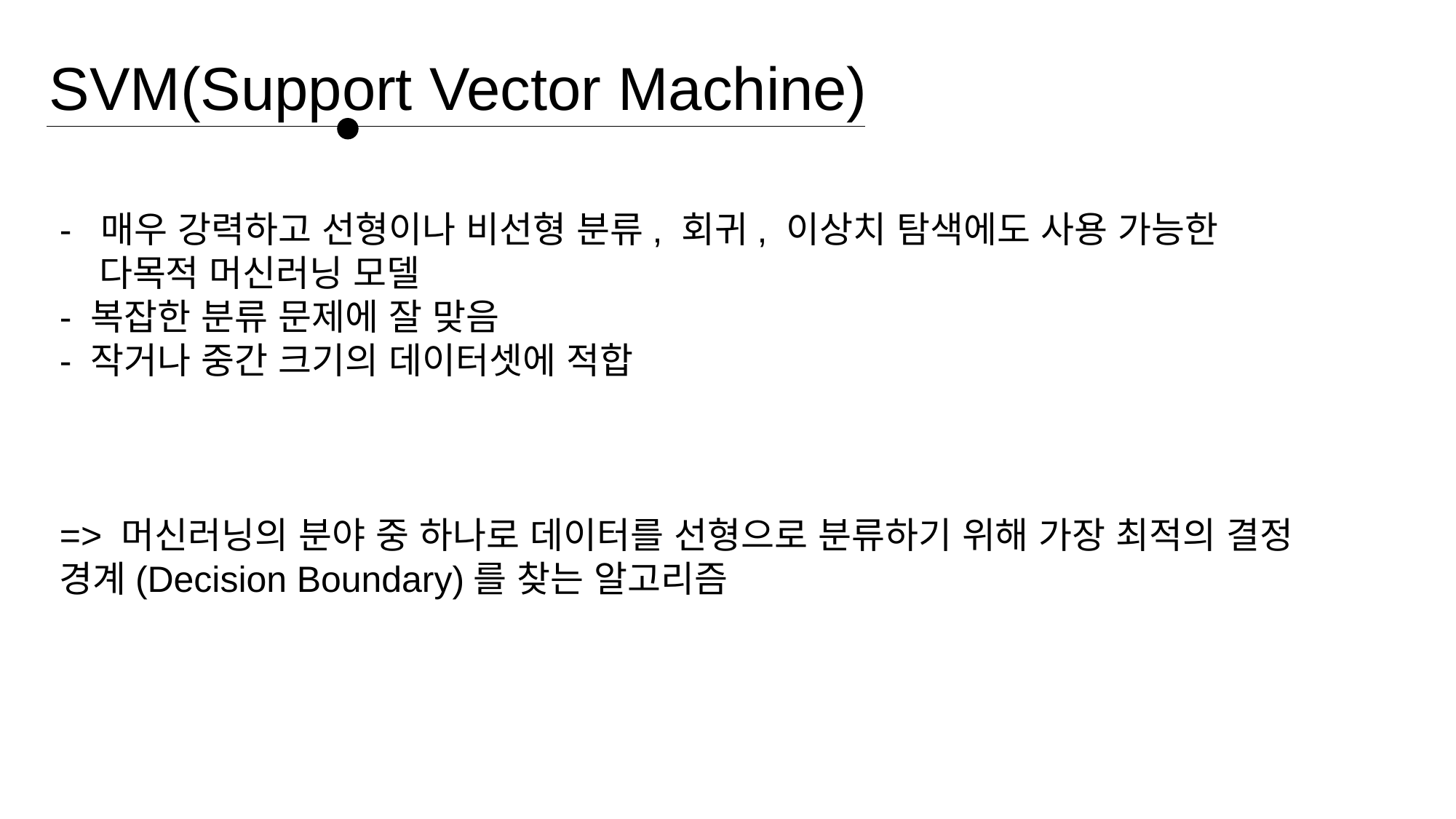

SVM(Support Vector Machine)

-  매우 강력하고 선형이나 비선형 분류, 회귀, 이상치 탐색에도 사용 가능한
   다목적 머신러닝 모델
- 복잡한 분류 문제에 잘 맞음
- 작거나 중간 크기의 데이터셋에 적합

=> 머신러닝의 분야 중 하나로 데이터를 선형으로 분류하기 위해 가장 최적의 결정 경계(Decision Boundary)를 찾는 알고리즘